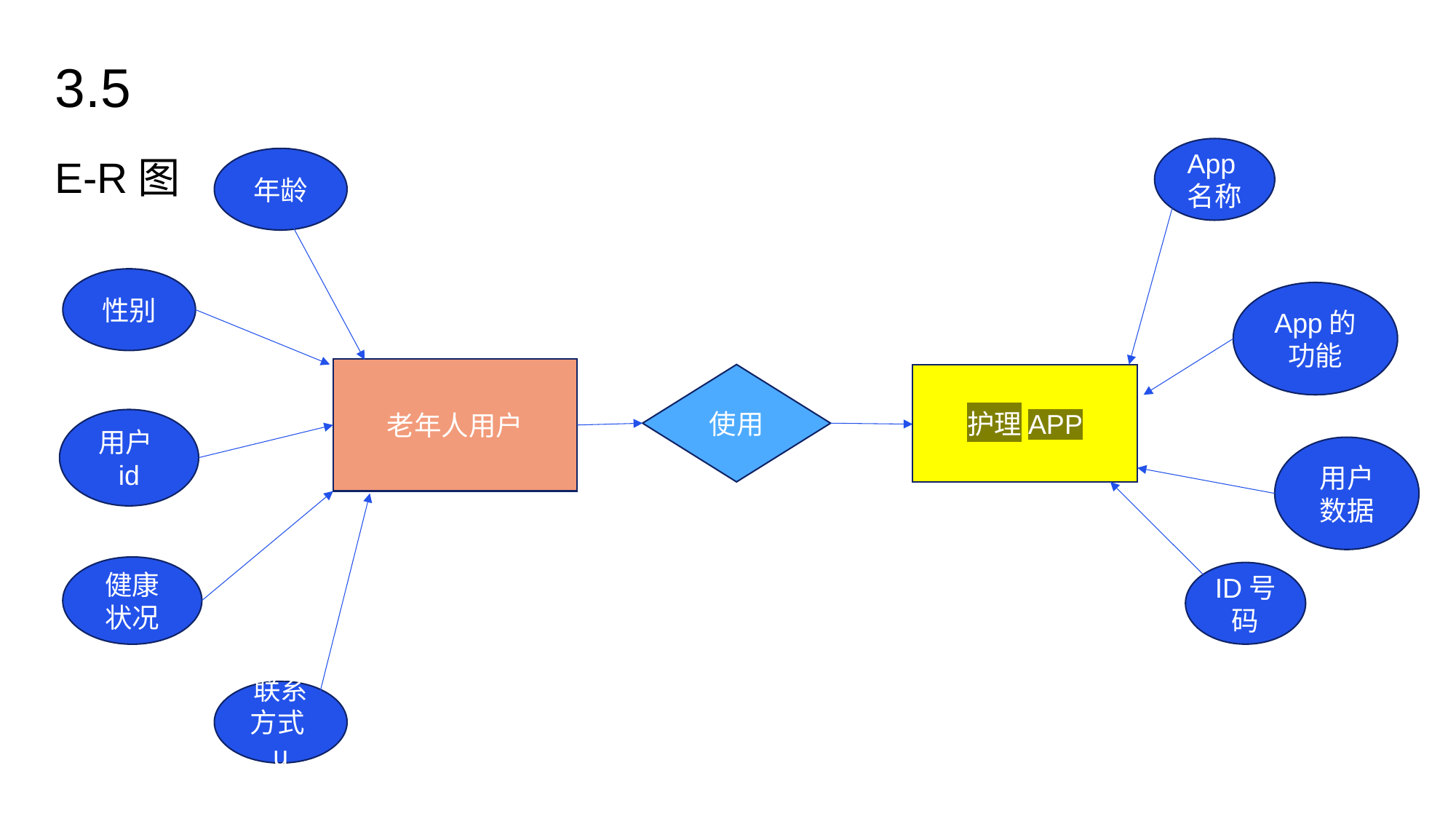

3.5

E-R图
App名称
年龄
性别
App的功能
老年人用户
护理APP
使用
用户id
用户数据
健康状况
ID号码
联系方式u